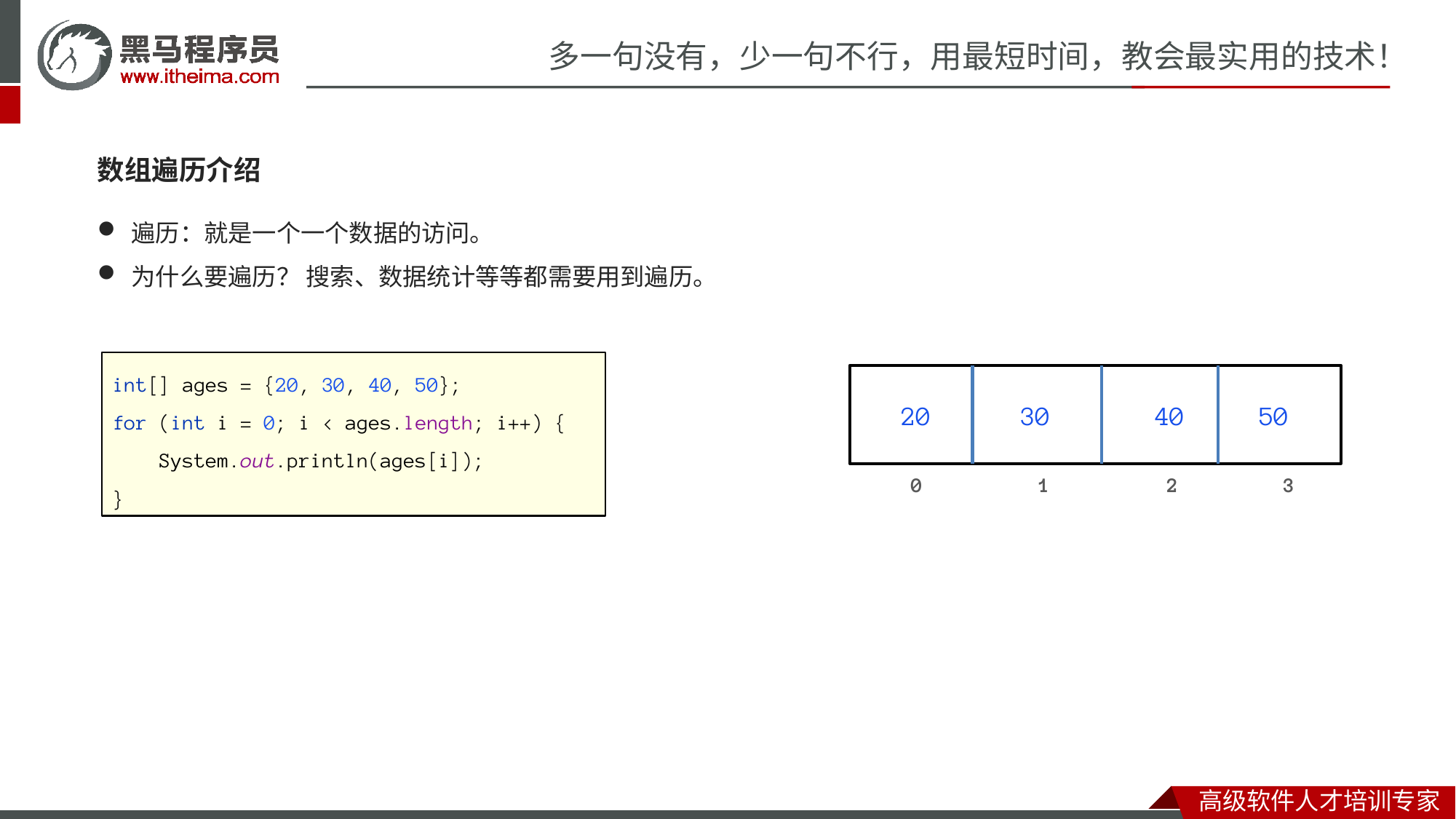

数组遍历介绍
遍历：就是一个一个数据的访问。
为什么要遍历？ 搜索、数据统计等等都需要用到遍历。
int[] ages = {20, 30, 40, 50};
for (int i = 0; i < ages.length; i++) {
    System.out.println(ages[i]);
}
20      30       40     50
   0          1          2         3